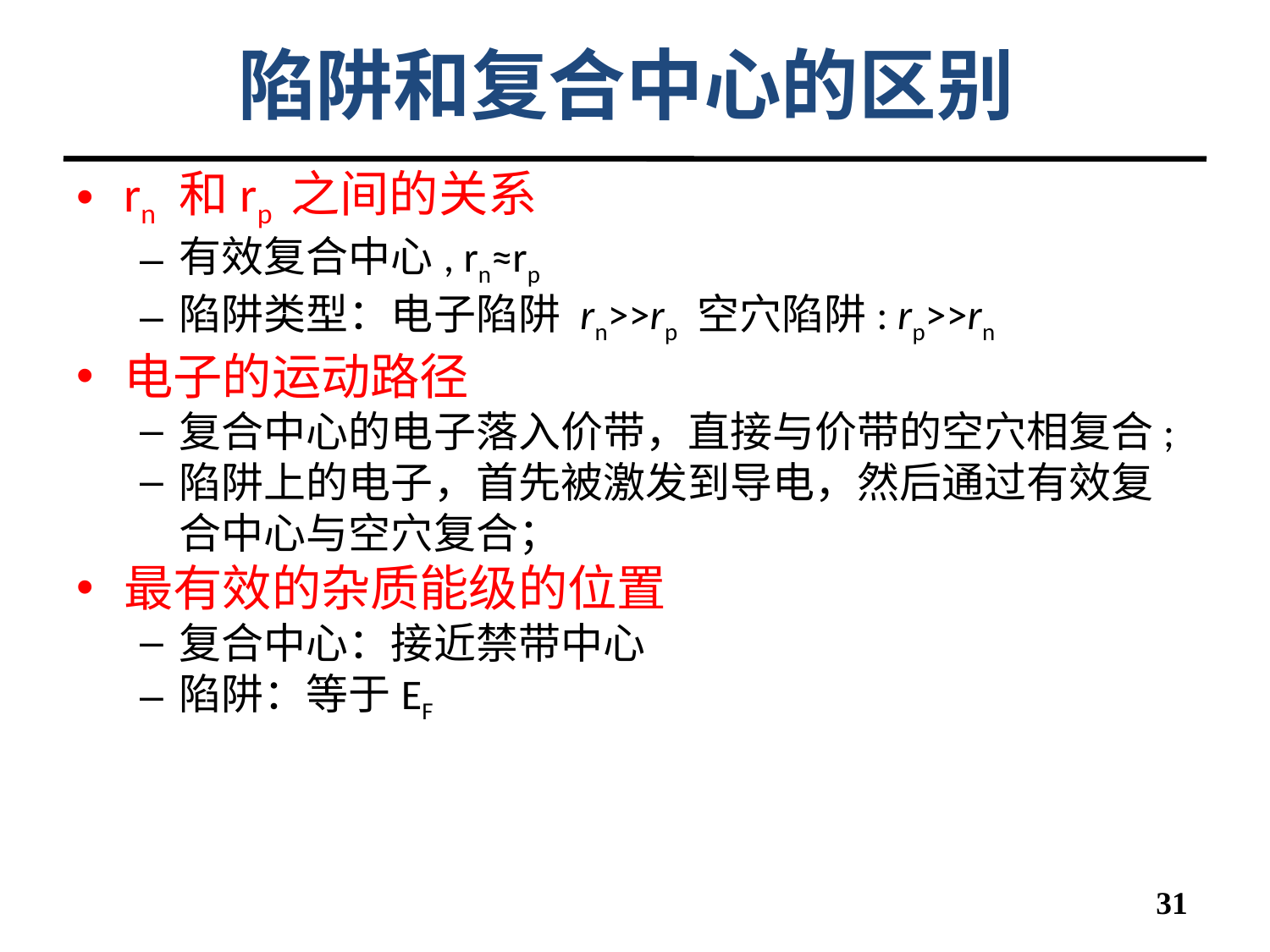

# 陷阱和复合中心的区别
rn 和rp 之间的关系
有效复合中心, rn≈rp
陷阱类型：电子陷阱 rn>>rp 空穴陷阱: rp>>rn
电子的运动路径
复合中心的电子落入价带，直接与价带的空穴相复合;
陷阱上的电子，首先被激发到导电，然后通过有效复合中心与空穴复合；
最有效的杂质能级的位置
复合中心：接近禁带中心
陷阱：等于EF

31